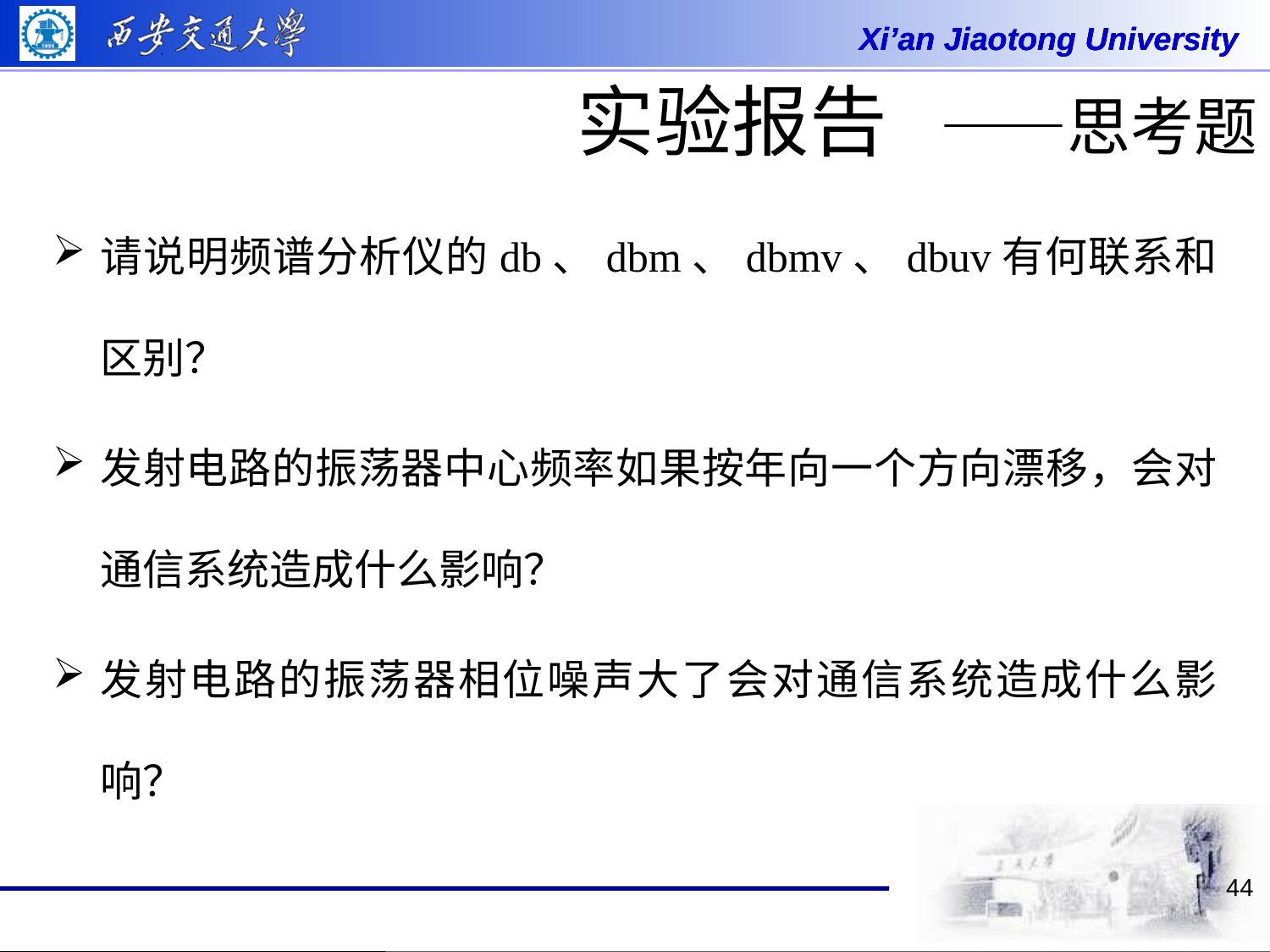

实验报告   ——思考题
请说明频谱分析仪的db、dbm、dbmv、dbuv有何联系和区别？
发射电路的振荡器中心频率如果按年向一个方向漂移，会对通信系统造成什么影响？
发射电路的振荡器相位噪声大了会对通信系统造成什么影响？
44